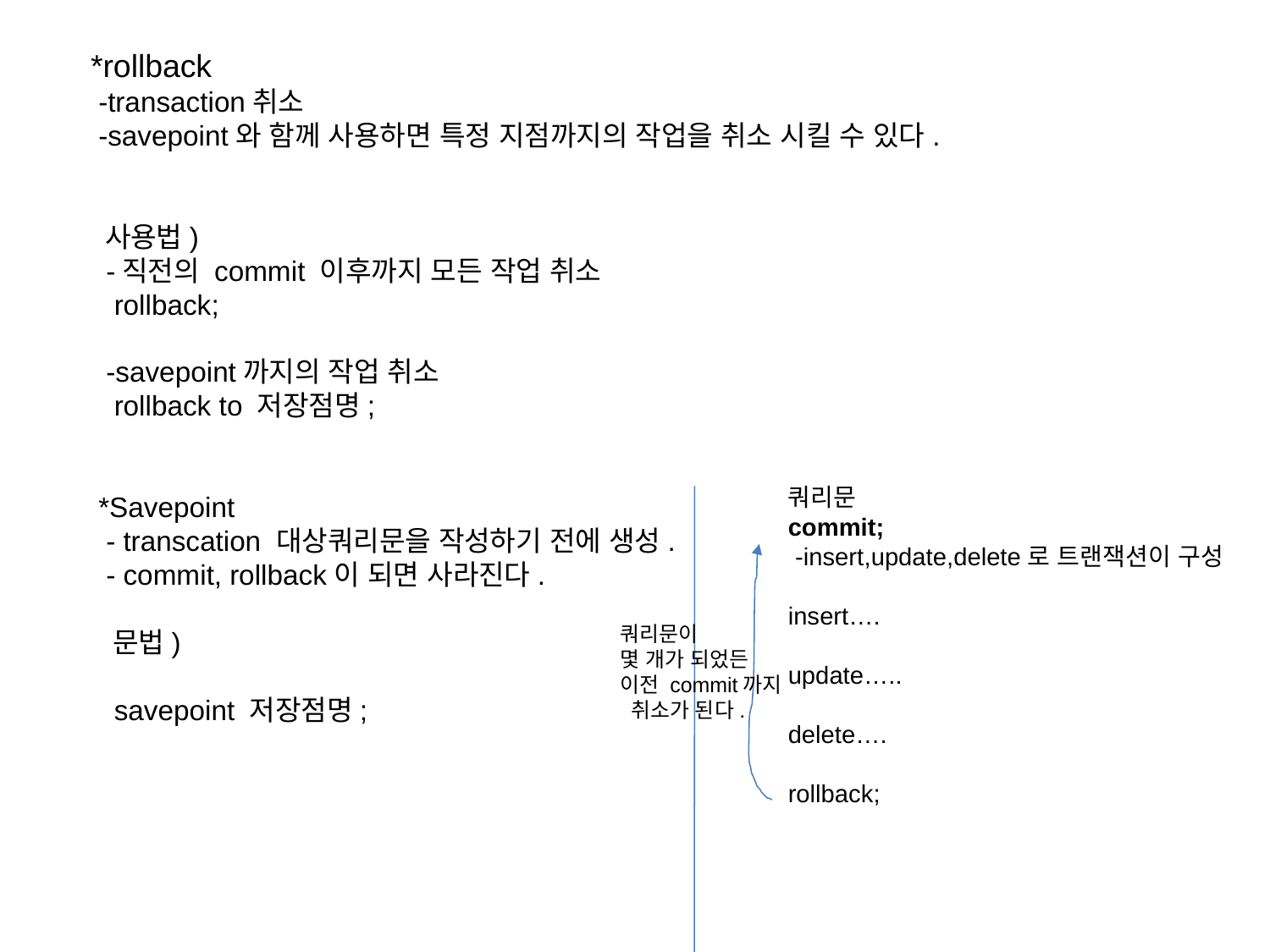

*rollback
 -transaction취소
 -savepoint와 함께 사용하면 특정 지점까지의 작업을 취소 시킬 수 있다.

 사용법)
  -직전의 commit 이후까지 모든 작업 취소
   rollback;

  -savepoint까지의 작업 취소
   rollback to 저장점명;

 *Savepoint
  - transcation 대상쿼리문을 작성하기 전에 생성.
  - commit, rollback이 되면 사라진다.

  문법)

   savepoint 저장점명;
쿼리문
commit;
 -insert,update,delete로 트랜잭션이 구성

insert….

update…..

delete….

rollback;

쿼리문이
몇 개가 되었든
이전 commit까지
 취소가 된다.